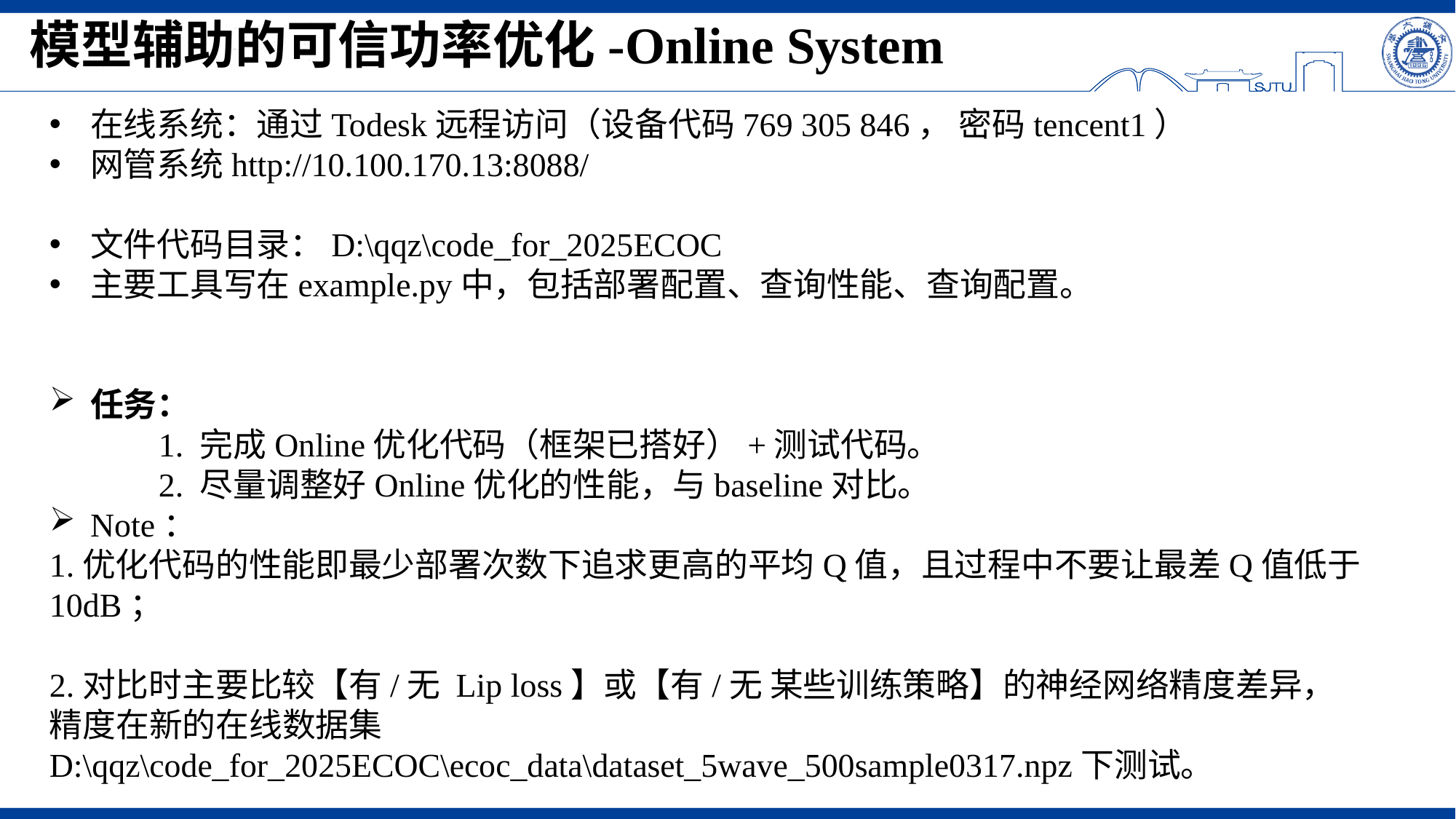

模型辅助的可信功率优化-Online System
在线系统：通过Todesk远程访问（设备代码769 305 846， 密码tencent1）
网管系统http://10.100.170.13:8088/

文件代码目录：D:\qqz\code_for_2025ECOC
主要工具写在example.py中，包括部署配置、查询性能、查询配置。

任务：
	1. 完成Online优化代码（框架已搭好）+测试代码。
	2. 尽量调整好Online优化的性能，与baseline对比。
Note：
1.优化代码的性能即最少部署次数下追求更高的平均Q值，且过程中不要让最差Q值低于10dB；

2.对比时主要比较【有/无 Lip loss】或【有/无 某些训练策略】的神经网络精度差异，
精度在新的在线数据集
D:\qqz\code_for_2025ECOC\ecoc_data\dataset_5wave_500sample0317.npz下测试。